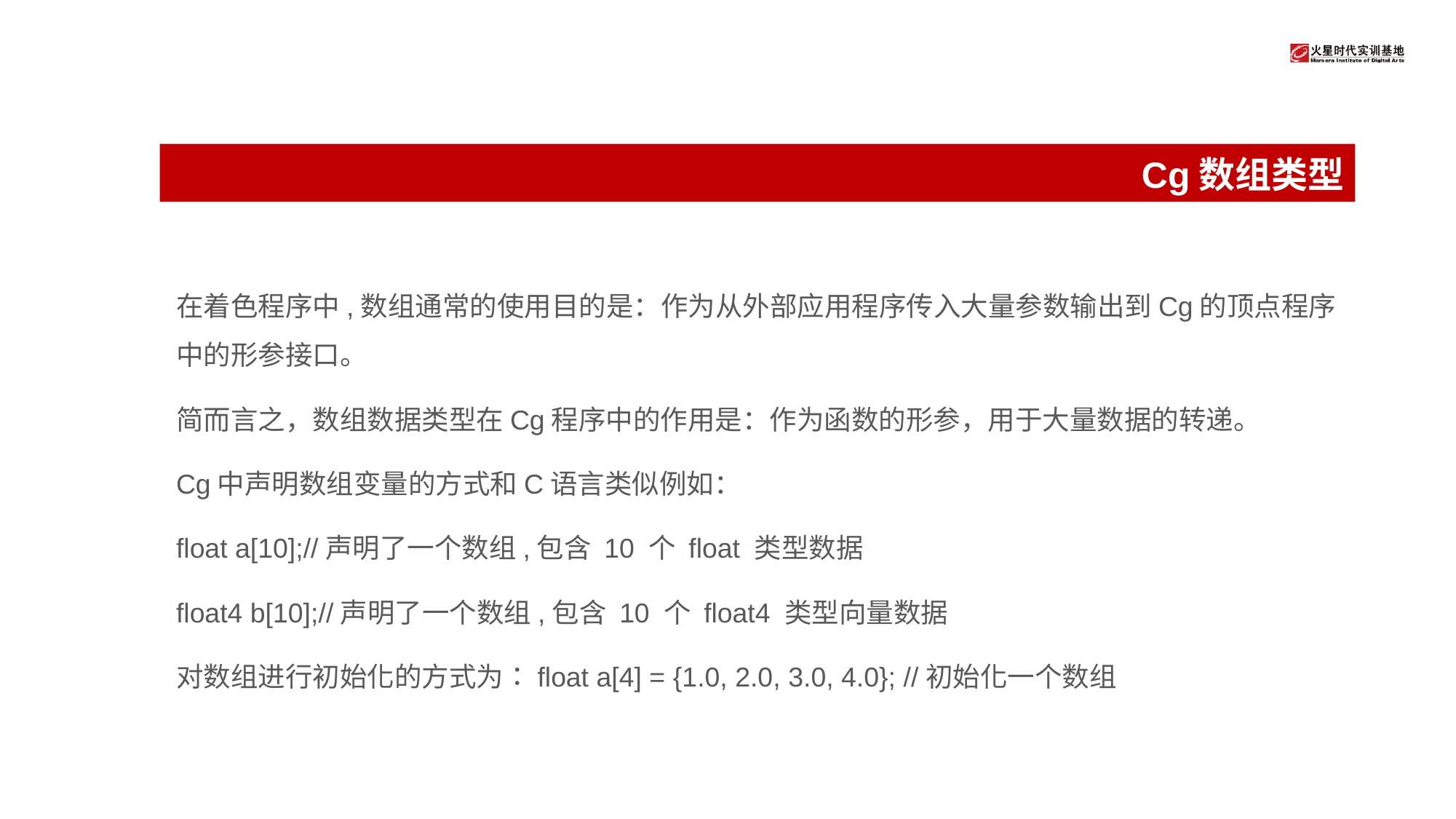

# Cg数组类型
在着色程序中,数组通常的使用目的是：作为从外部应用程序传入大量参数输出到Cg的顶点程序中的形参接口。
简而言之，数组数据类型在Cg程序中的作用是：作为函数的形参，用于大量数据的转递。
Cg中声明数组变量的方式和C语言类似例如：
float a[10];//声明了一个数组,包含 10 个 float 类型数据
float4 b[10];//声明了一个数组,包含 10 个 float4 类型向量数据
对数组进行初始化的方式为：float a[4] = {1.0, 2.0, 3.0, 4.0}; //初始化一个数组